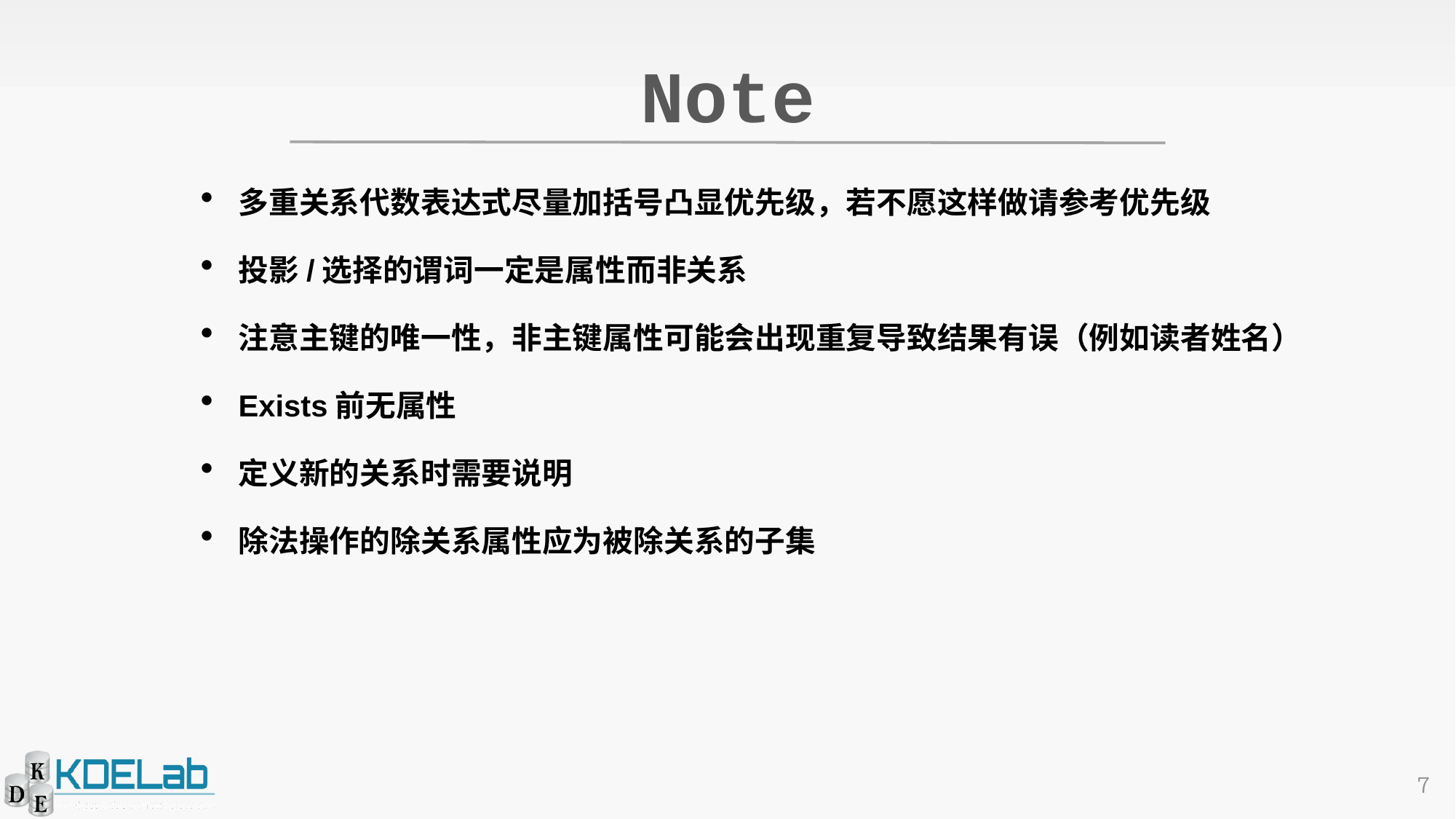

# Note
多重关系代数表达式尽量加括号凸显优先级，若不愿这样做请参考优先级
投影/选择的谓词一定是属性而非关系
注意主键的唯一性，非主键属性可能会出现重复导致结果有误（例如读者姓名）
Exists前无属性
定义新的关系时需要说明
除法操作的除关系属性应为被除关系的子集
7